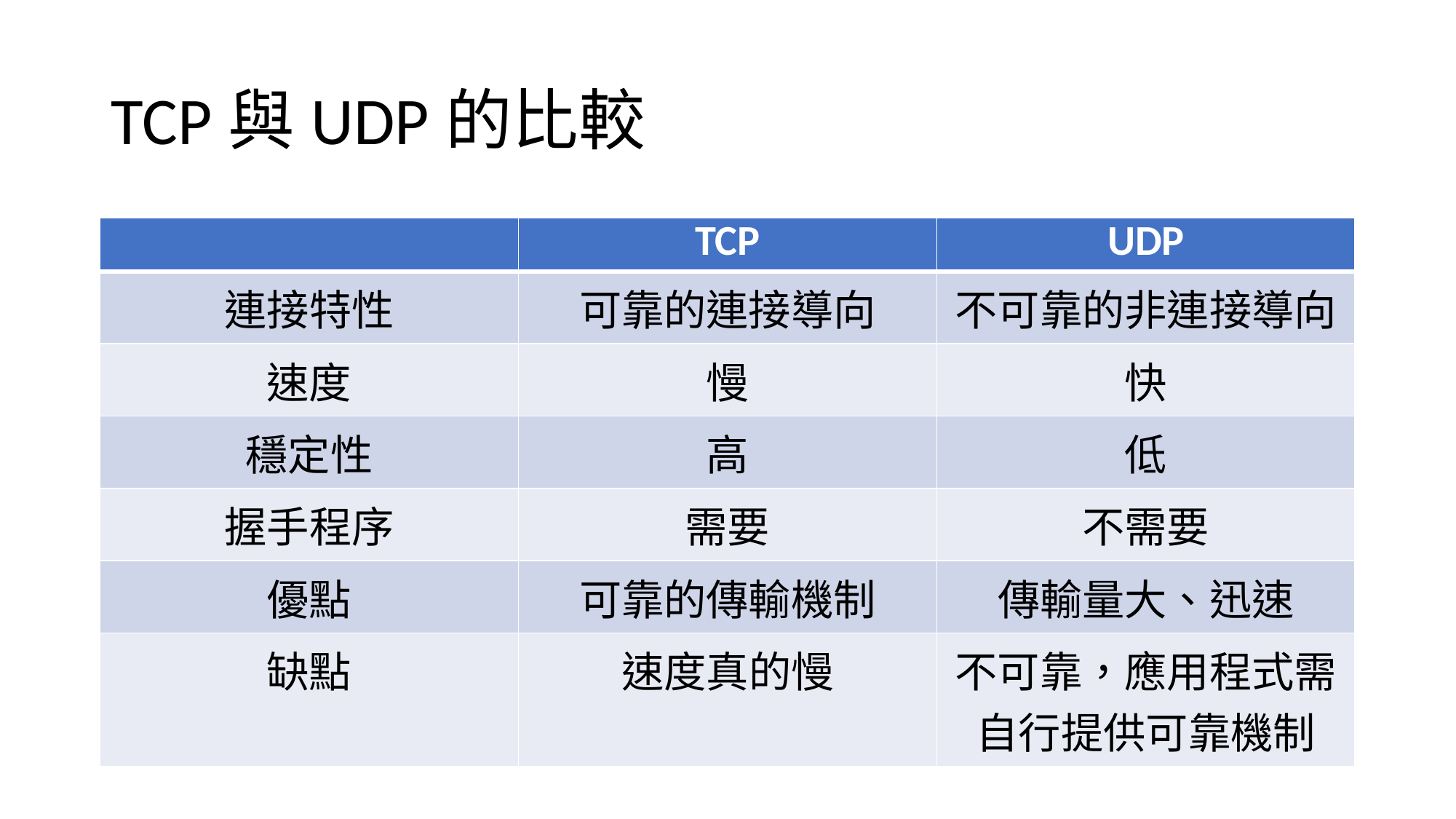

# TCP與UDP的比較
|  | TCP | UDP |
| --- | --- | --- |
| 連接特性 | 可靠的連接導向 | 不可靠的非連接導向 |
| 速度 | 慢 | 快 |
| 穩定性 | 高 | 低 |
| 握手程序 | 需要 | 不需要 |
| 優點 | 可靠的傳輸機制 | 傳輸量大、迅速 |
| 缺點 | 速度真的慢 | 不可靠，應用程式需自行提供可靠機制 |